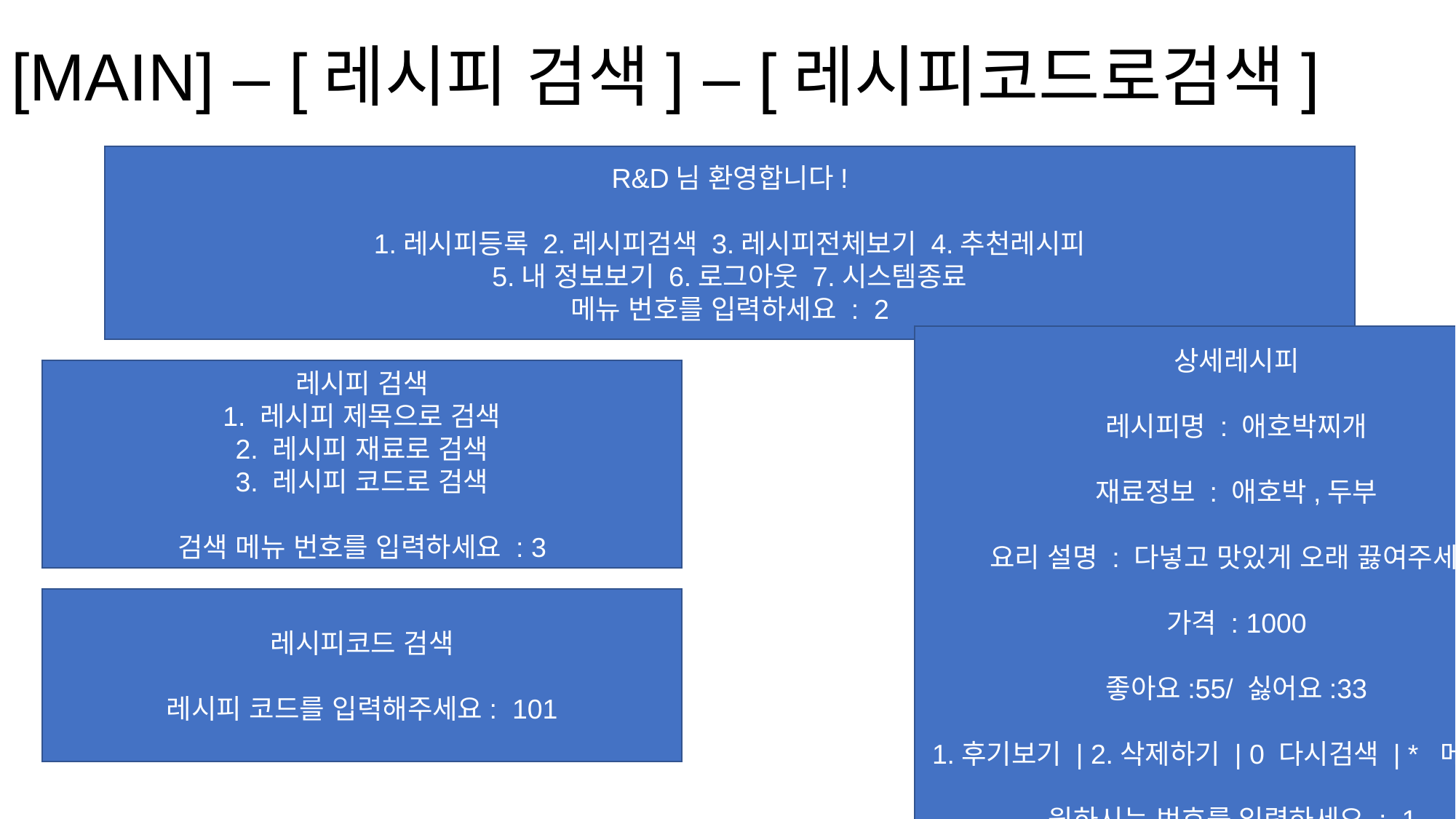

# [MAIN] – [레시피 검색] – [레시피코드로검색]
R&D님 환영합니다!

1.레시피등록 2.레시피검색 3.레시피전체보기 4.추천레시피
5.내 정보보기 6.로그아웃 7.시스템종료
메뉴 번호를 입력하세요 :  2
상세레시피

레시피명 : 애호박찌개

재료정보 : 애호박,두부

요리 설명 : 다넣고 맛있게 오래 끓여주세요

가격 : 1000

좋아요:55/ 싫어요:33

1.후기보기 | 2.삭제하기 | 0 다시검색 | *  메인메뉴

원하시는 번호를 입력하세요 :  1
레시피 검색
1. 레시피 제목으로 검색
2. 레시피 재료로 검색
3. 레시피 코드로 검색

검색 메뉴 번호를 입력하세요 : 3
레시피코드 검색

레시피 코드를 입력해주세요:  101